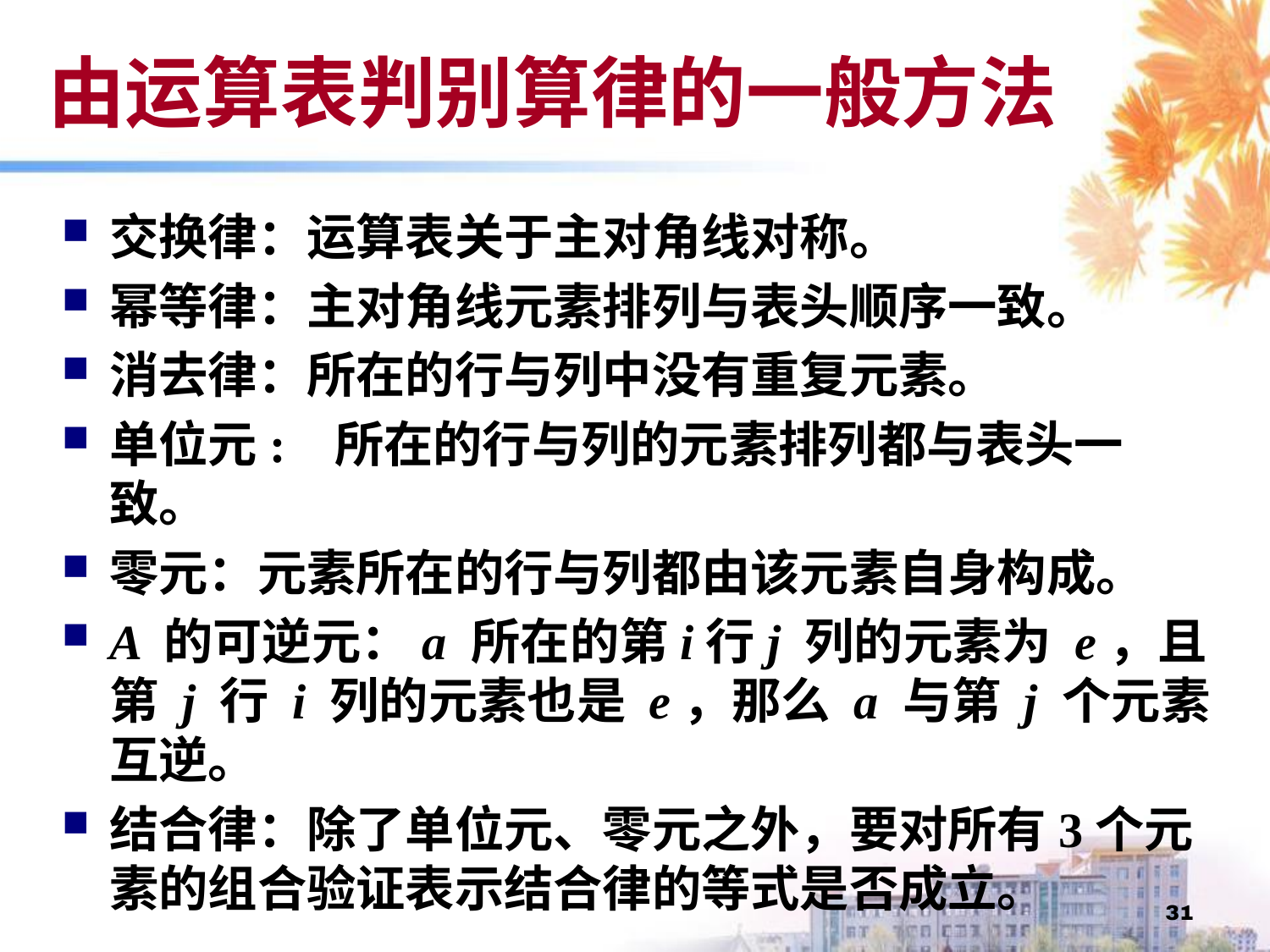

# 由运算表判别算律的一般方法
交换律：运算表关于主对角线对称。
幂等律：主对角线元素排列与表头顺序一致。
消去律：所在的行与列中没有重复元素。
单位元:   所在的行与列的元素排列都与表头一致。
零元：元素所在的行与列都由该元素自身构成。
A 的可逆元：a 所在的第i行j 列的元素为 e，且第 j 行 i 列的元素也是 e，那么 a 与第 j 个元素互逆。
结合律：除了单位元、零元之外，要对所有3个元素的组合验证表示结合律的等式是否成立。
31